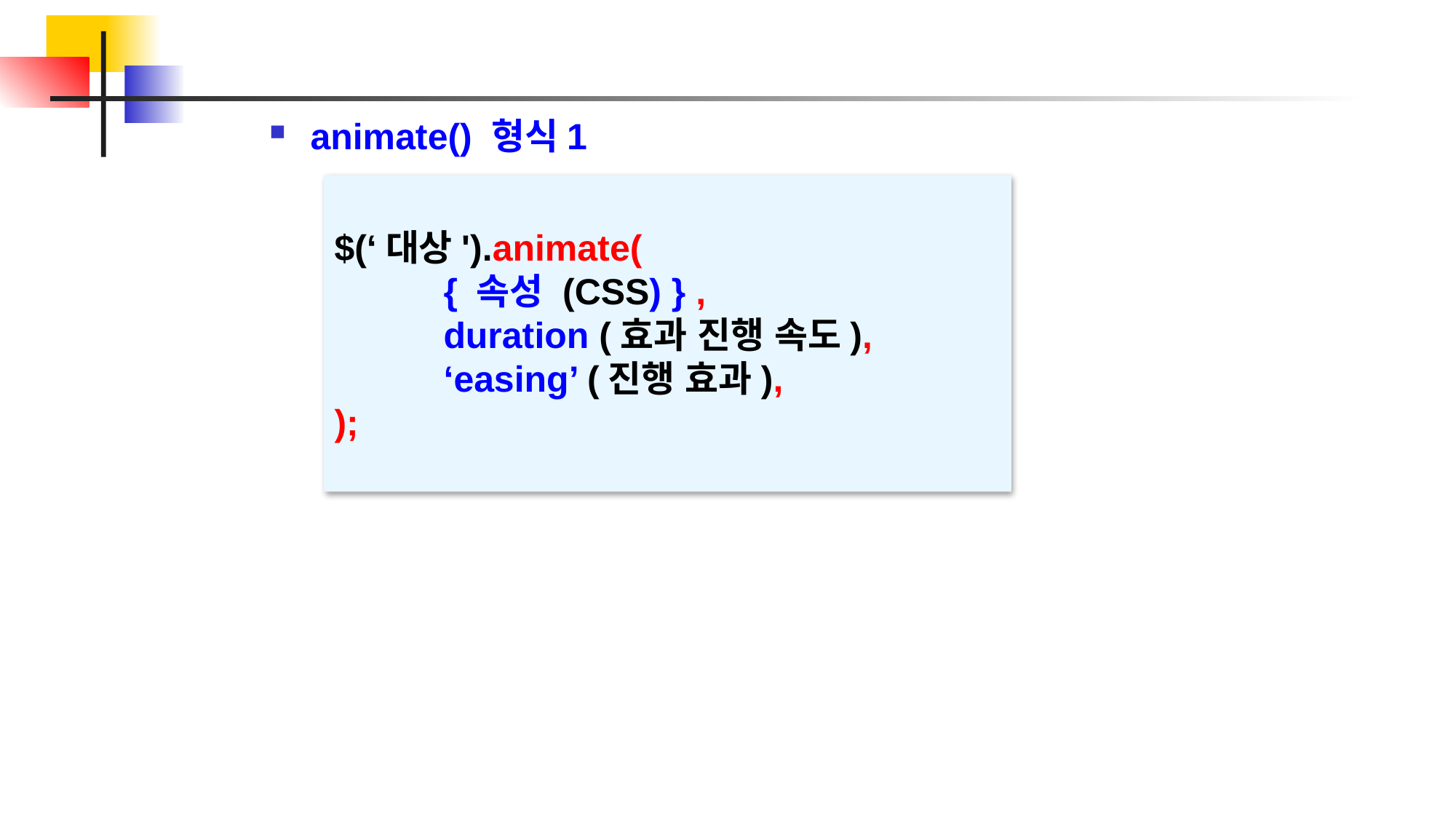

animate() 형식1

$(‘대상').animate(
	{ 속성 (CSS) } ,
	duration (효과 진행 속도),
	‘easing’ (진행 효과),
);